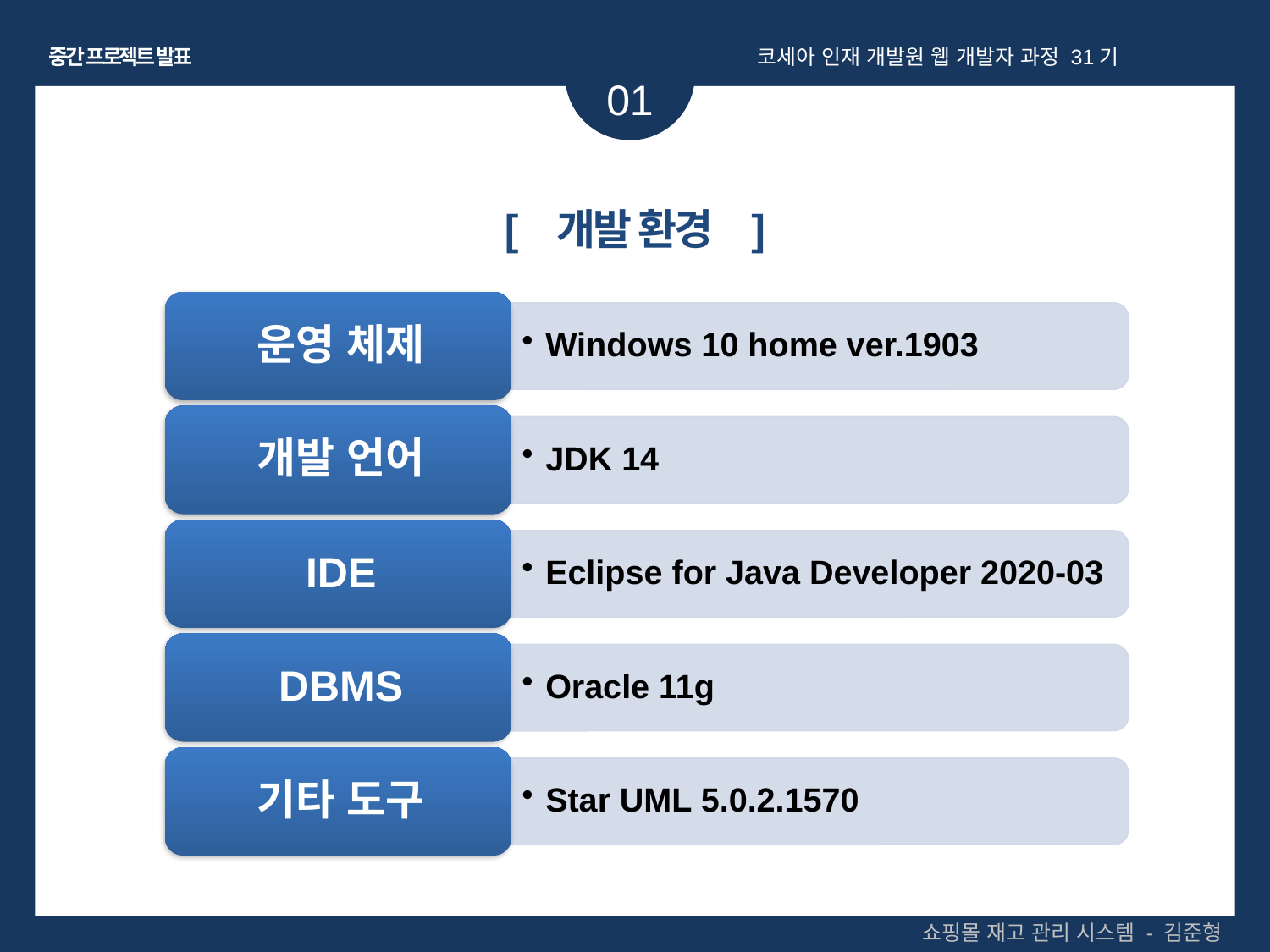

중간 프로젝트 발표
코세아 인재 개발원 웹 개발자 과정 31기
01

[   개발 환경   ]
Windows 10 home ver.1903
운영 체제
JDK 14
개발 언어
Eclipse for Java Developer 2020-03
IDE
Oracle 11g
DBMS
Star UML 5.0.2.1570
기타 도구

쇼핑몰 재고 관리 시스템 - 김준형